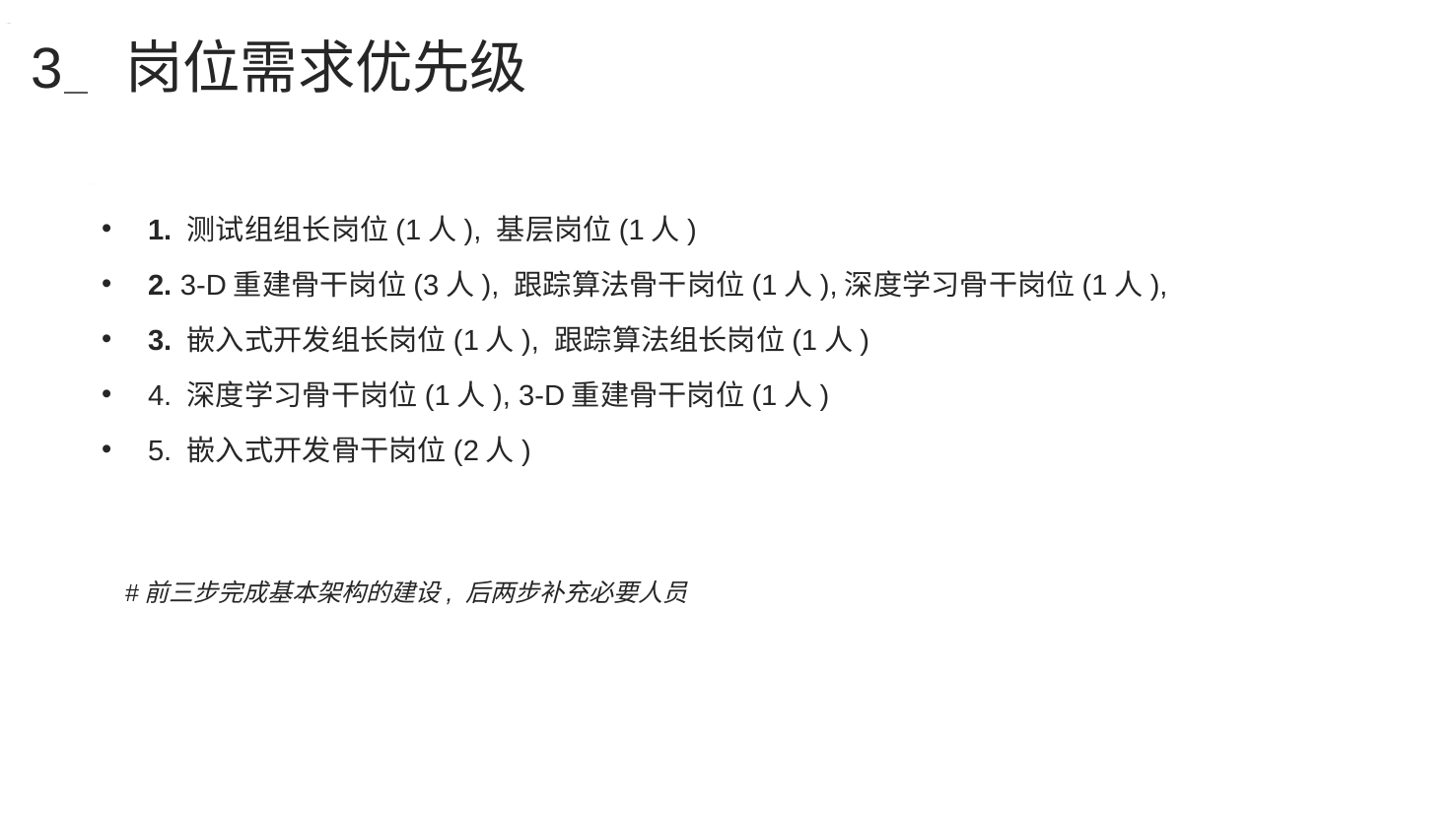

3   岗位需求优先级
1. 测试组组长岗位(1人), 基层岗位(1人)
2. 3-D重建骨干岗位(3人), 跟踪算法骨干岗位(1人),深度学习骨干岗位(1人),
3. 嵌入式开发组长岗位(1人), 跟踪算法组长岗位(1人)
4. 深度学习骨干岗位(1人), 3-D重建骨干岗位(1人)
5. 嵌入式开发骨干岗位(2人)
#前三步完成基本架构的建设, 后两步补充必要人员